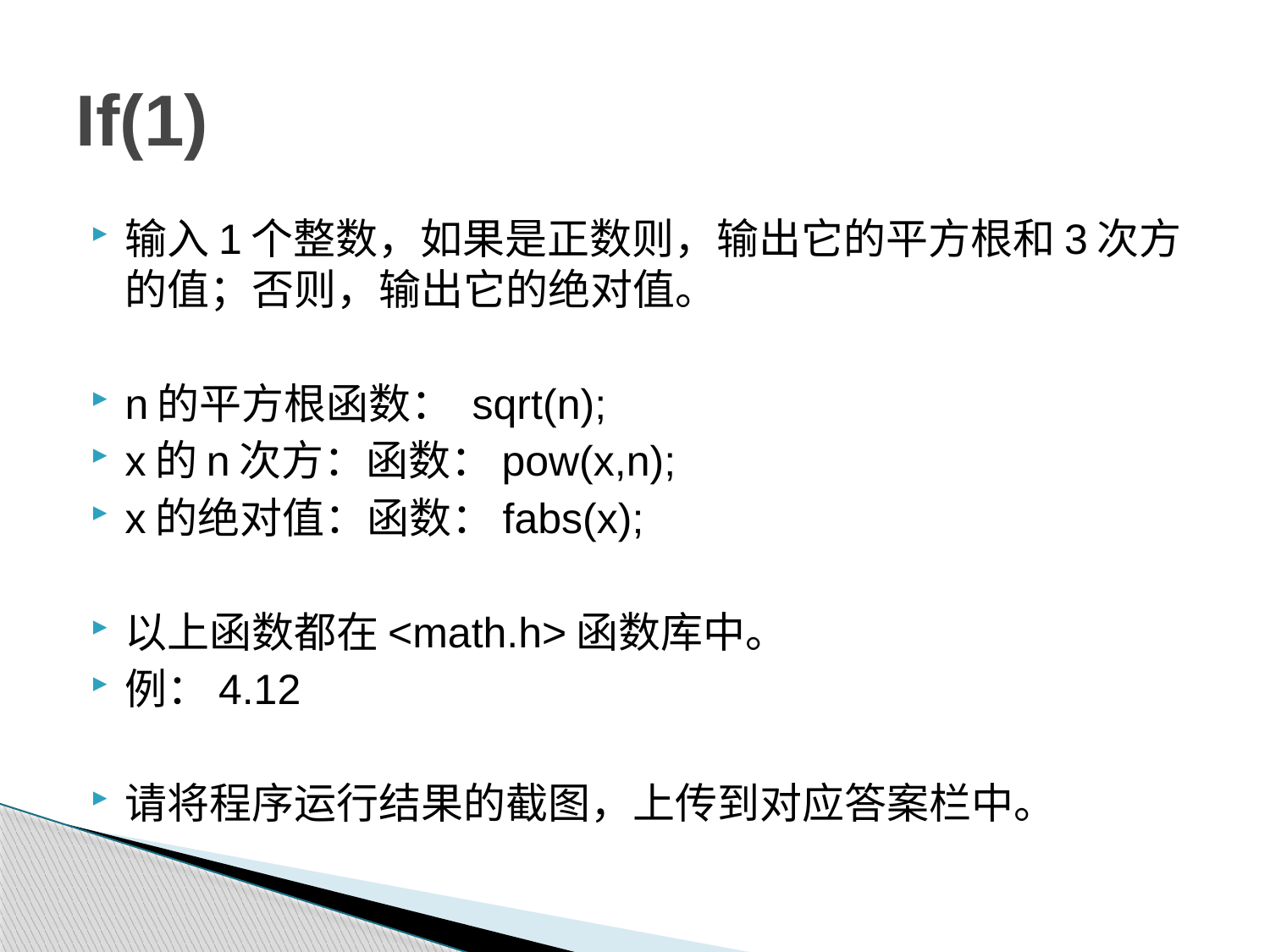

# If(1)
输入1个整数，如果是正数则，输出它的平方根和3次方的值；否则，输出它的绝对值。

n的平方根函数： sqrt(n);
x的n次方：函数：pow(x,n);
x的绝对值：函数：fabs(x);

以上函数都在<math.h>函数库中。
例：4.12

请将程序运行结果的截图，上传到对应答案栏中。